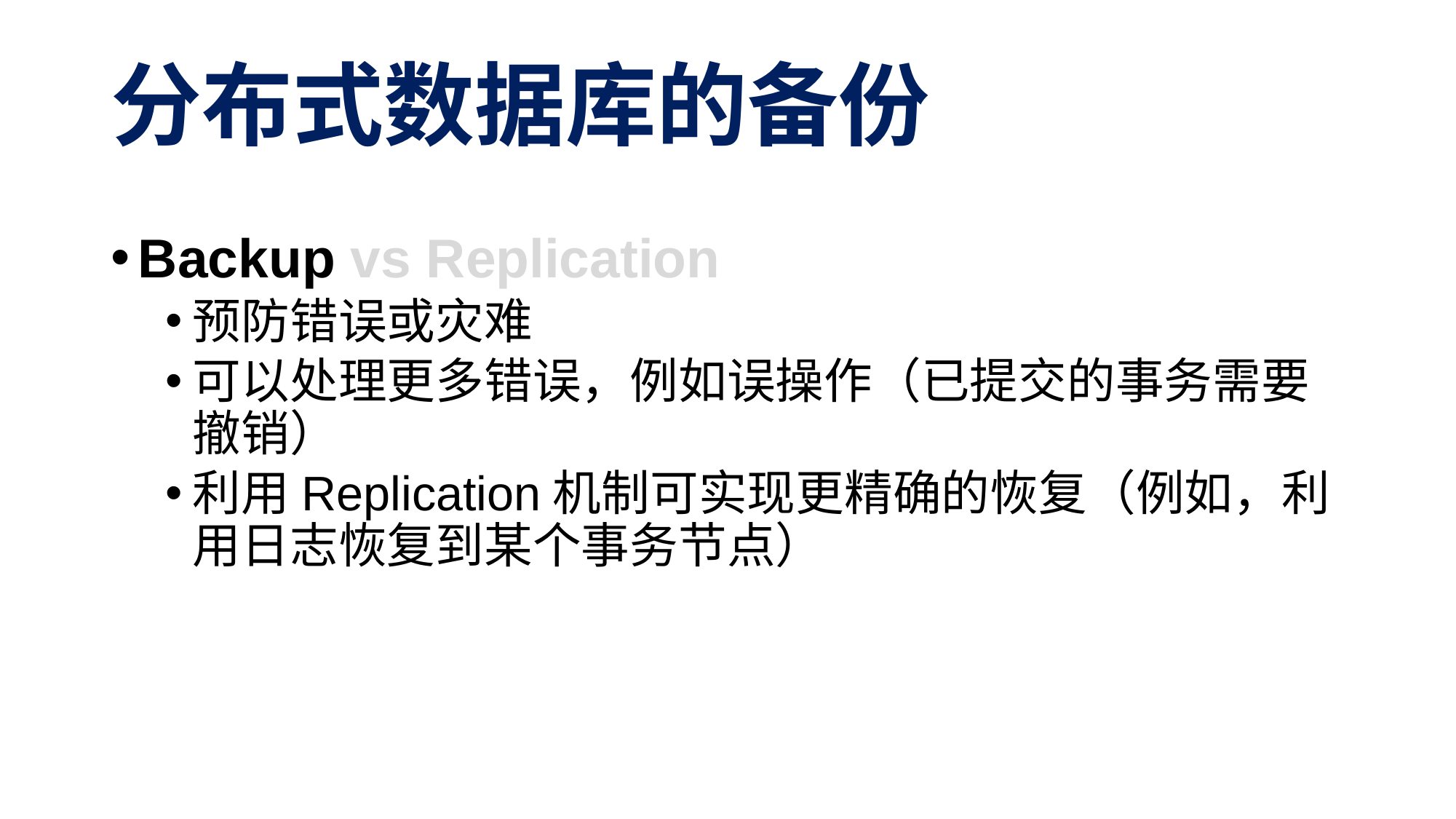

# 分布式数据库的备份
Backup vs Replication
预防错误或灾难
可以处理更多错误，例如误操作（已提交的事务需要撤销）
利用Replication机制可实现更精确的恢复（例如，利用日志恢复到某个事务节点）